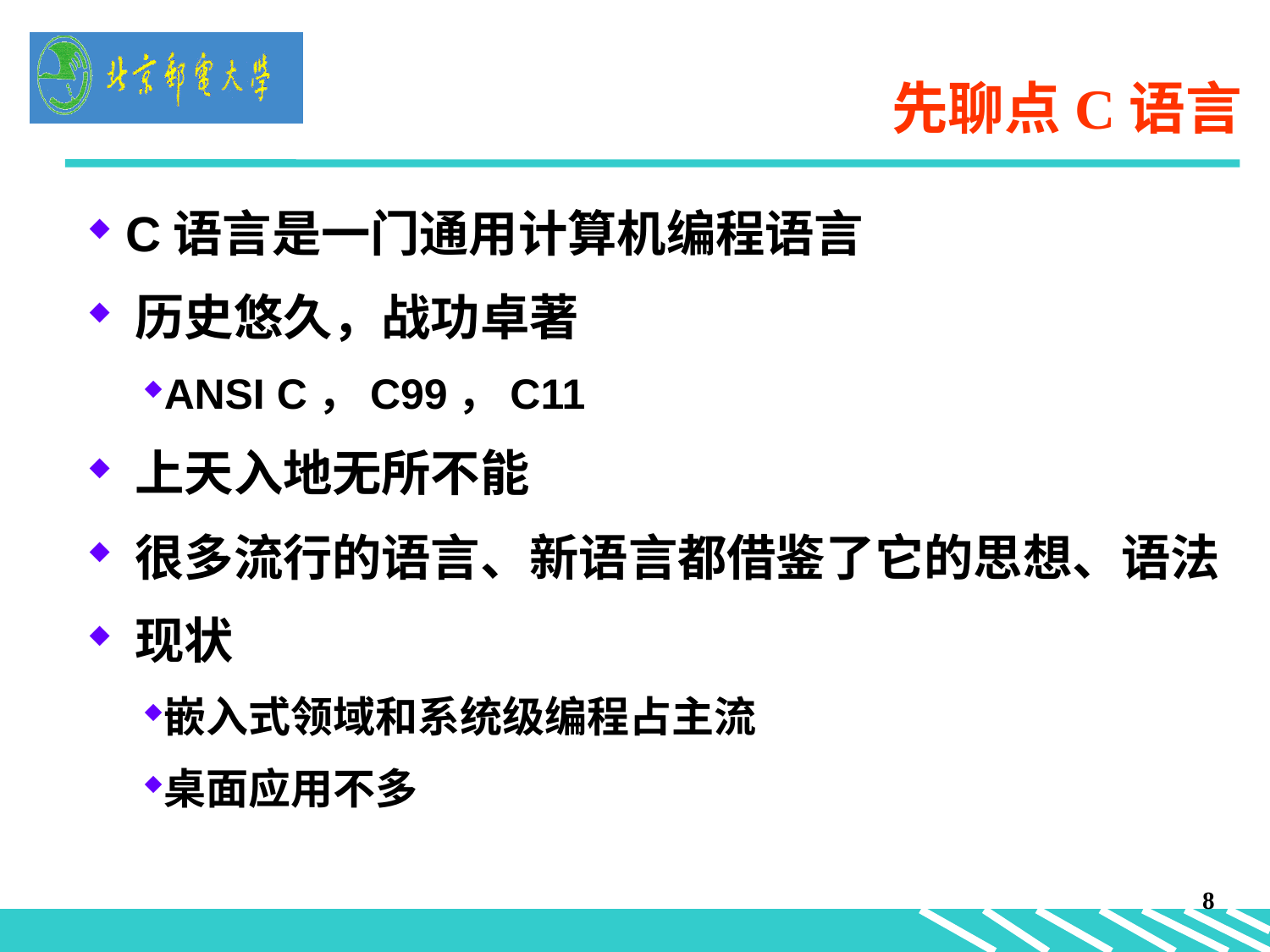

# 先聊点C语言
 C语言是一门通用计算机编程语言
 历史悠久，战功卓著
ANSI C，C99，C11
 上天入地无所不能
 很多流行的语言、新语言都借鉴了它的思想、语法
 现状
嵌入式领域和系统级编程占主流
桌面应用不多
8